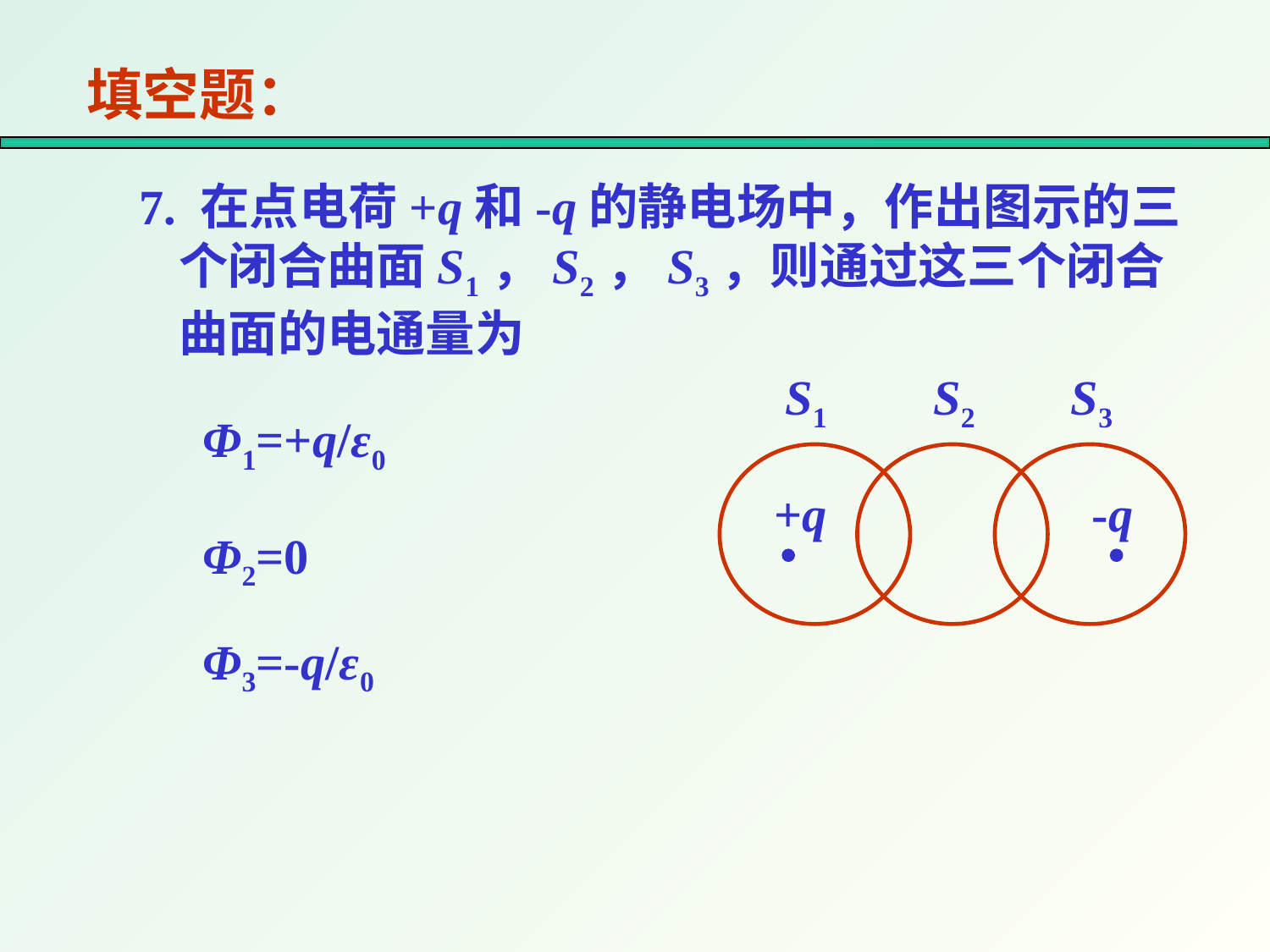

填空题：

7. 在点电荷+q和-q的静电场中，作出图示的三个闭合曲面S1，S2，S3，则通过这三个闭合曲面的电通量为
S1
S2
S3

+q
-q

Φ1=+q/ε0
Φ2=0
Φ3=-q/ε0